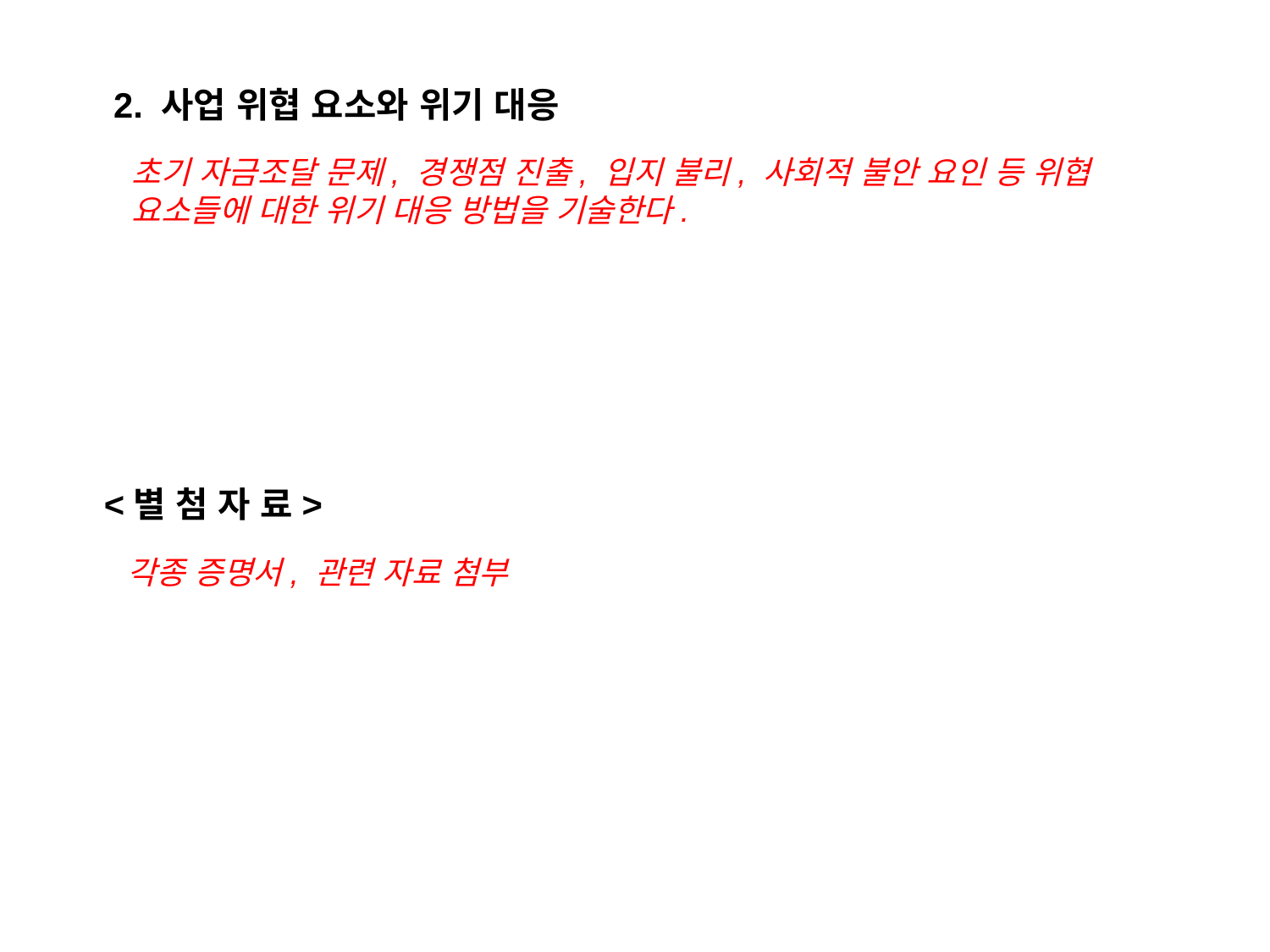

8. 향후 사업 추진 및 위기 대응
2. 사업 위협 요소와 위기 대응
초기 자금조달 문제, 경쟁점 진출, 입지 불리, 사회적 불안 요인 등 위협 요소들에 대한 위기 대응 방법을 기술한다.
<별 첨 자 료>
각종 증명서, 관련 자료 첨부